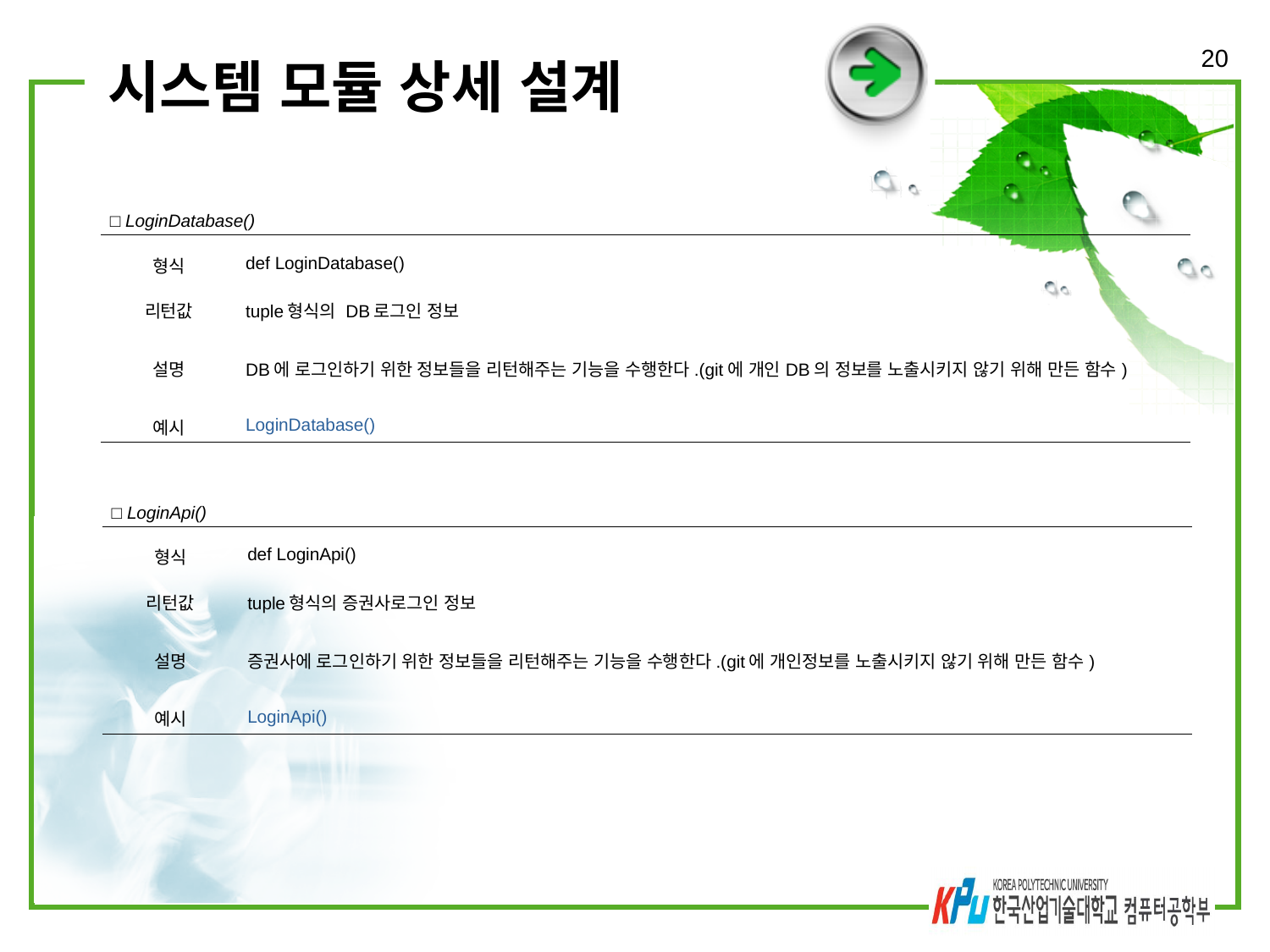

20
# 시스템 모듈 상세 설계
| □ LoginDatabase() |  |
| --- | --- |
| 형식 | def LoginDatabase() |
| 리턴값 | tuple형식의 DB로그인 정보 |
| 설명 | DB에 로그인하기 위한 정보들을 리턴해주는 기능을 수행한다.(git에 개인DB의 정보를 노출시키지 않기 위해 만든 함수) |
| 예시 | LoginDatabase() |
| □ LoginApi() |  |
| --- | --- |
| 형식 | def LoginApi() |
| 리턴값 | tuple형식의 증권사로그인 정보 |
| 설명 | 증권사에 로그인하기 위한 정보들을 리턴해주는 기능을 수행한다.(git에 개인정보를 노출시키지 않기 위해 만든 함수) |
| 예시 | LoginApi() |